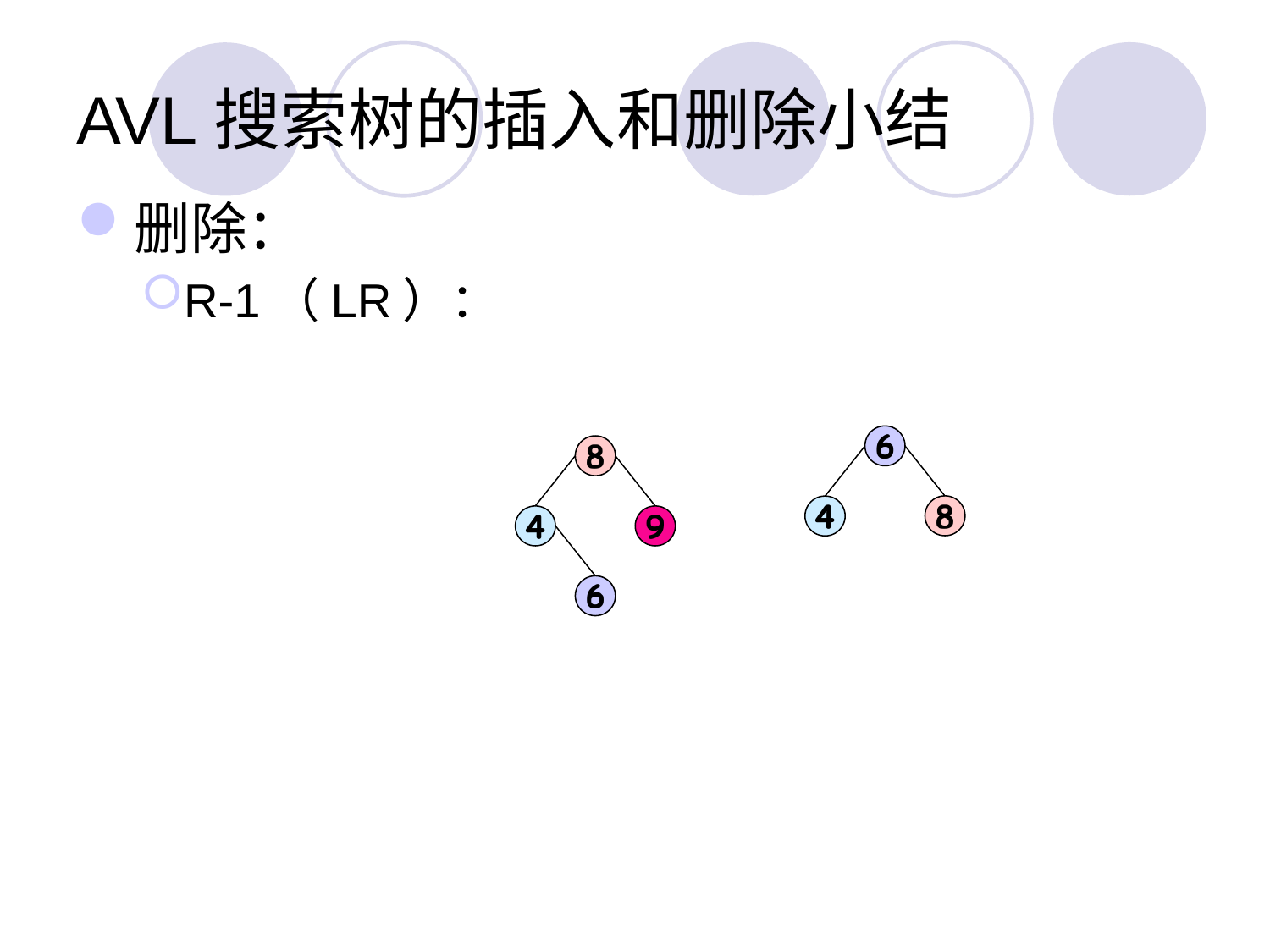

# AVL搜索树的插入和删除小结
删除：
R-1（LR）：

6
8

8
4
4
9

6